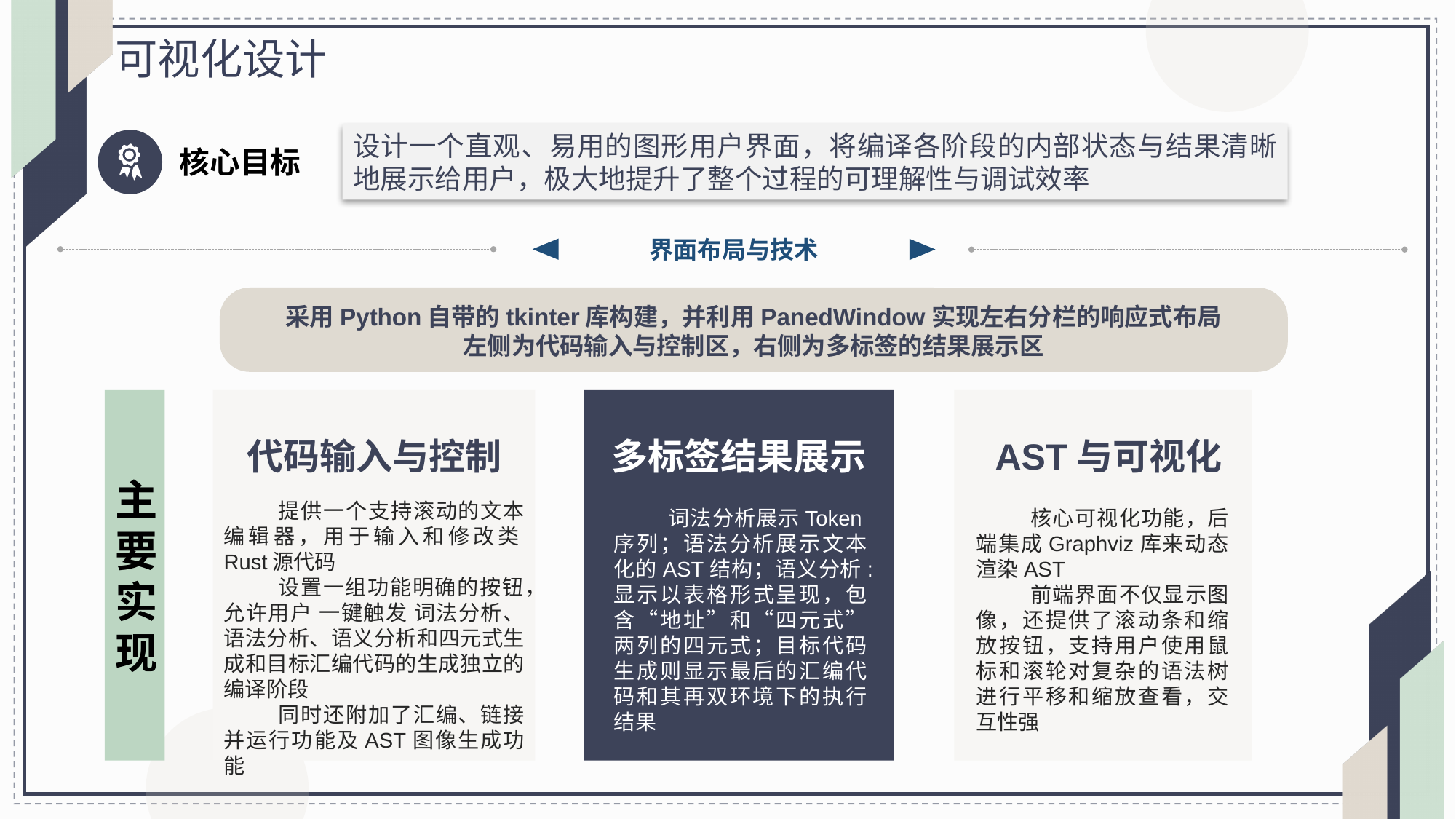

可视化设计
设计一个直观、易用的图形用户界面，将编译各阶段的内部状态与结果清晰地展示给用户，极大地提升了整个过程的可理解性与调试效率

核心目标
界面布局与技术

采用Python自带的tkinter库构建，并利用PanedWindow实现左右分栏的响应式布局
左侧为代码输入与控制区，右侧为多标签的结果展示区
主要实现

代码输入与控制
多标签结果展示
AST与可视化
提供一个支持滚动的文本编辑器，用于输入和修改类Rust源代码
设置一组功能明确的按钮，允许用户 一键触发 词法分析、语法分析、语义分析和四元式生成和目标汇编代码的生成独立的编译阶段
同时还附加了汇编、链接并运行功能及AST图像生成功能
词法分析展示Token序列；语法分析展示文本化的AST结构；语义分析:显示以表格形式呈现，包含“地址”和“四元式”两列的四元式；目标代码生成则显示最后的汇编代码和其再双环境下的执行结果
核心可视化功能，后端集成Graphviz库来动态渲染AST
前端界面不仅显示图像，还提供了滚动条和缩放按钮，支持用户使用鼠标和滚轮对复杂的语法树进行平移和缩放查看，交互性强